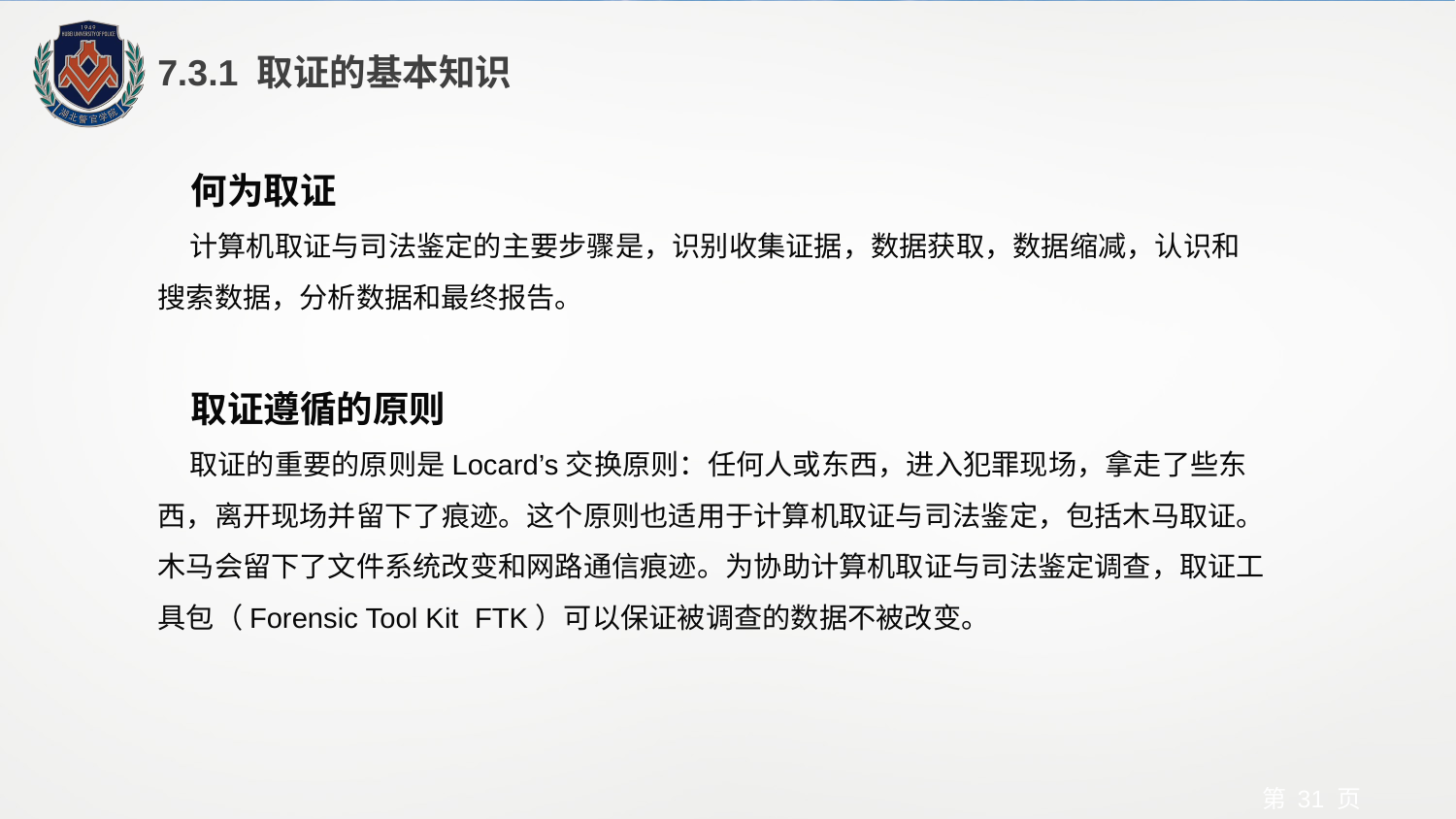

7.3.1 取证的基本知识
   何为取证
    计算机取证与司法鉴定的主要步骤是，识别收集证据，数据获取，数据缩减，认识和搜索数据，分析数据和最终报告。

   取证遵循的原则
    取证的重要的原则是Locard’s交换原则：任何人或东西，进入犯罪现场，拿走了些东西，离开现场并留下了痕迹。这个原则也适用于计算机取证与司法鉴定，包括木马取证。木马会留下了文件系统改变和网路通信痕迹。为协助计算机取证与司法鉴定调查，取证工具包（Forensic Tool Kit  FTK）可以保证被调查的数据不被改变。